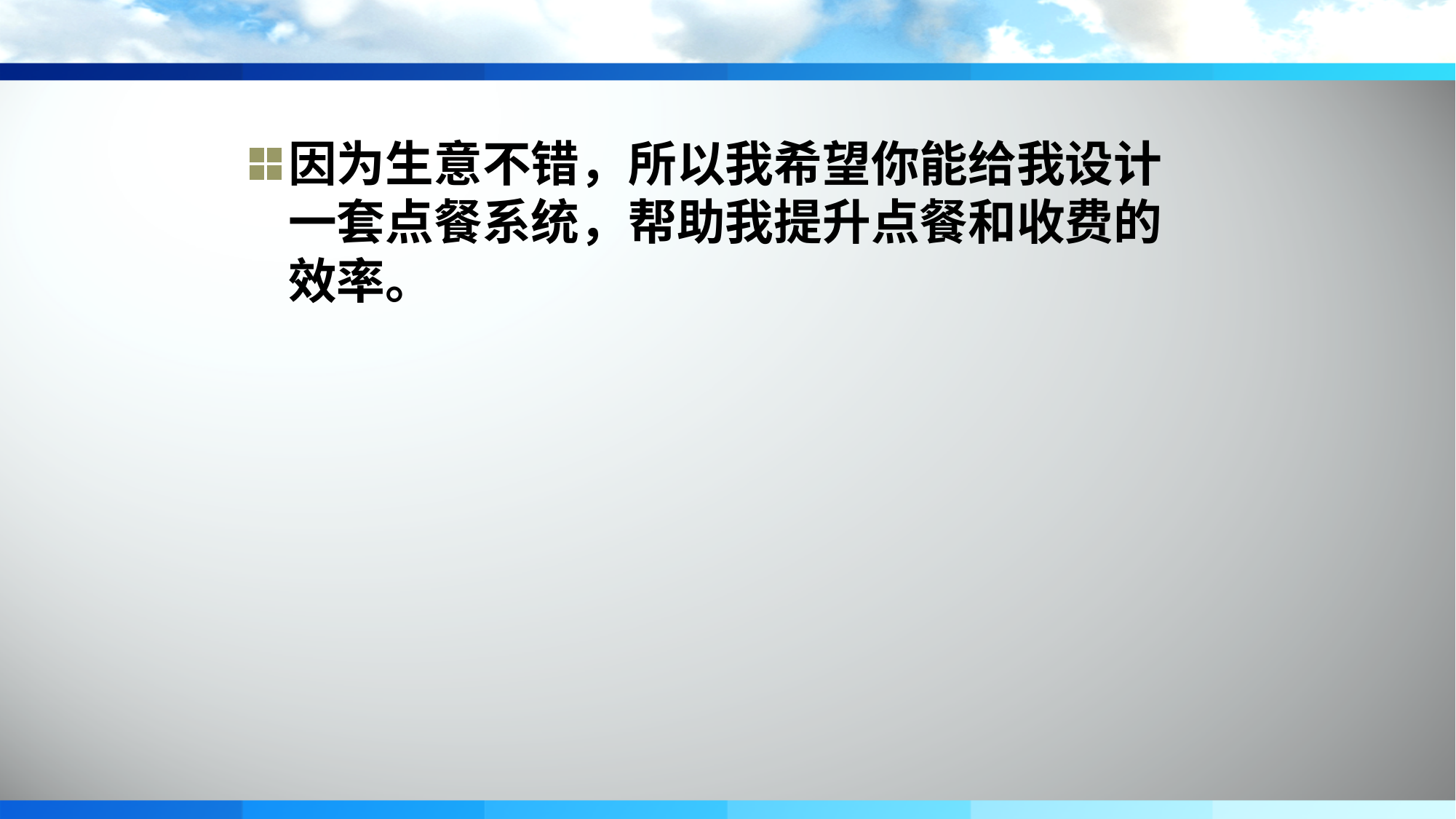

因为生意不错，所以我希望你能给我设计一套点餐系统，帮助我提升点餐和收费的效率。